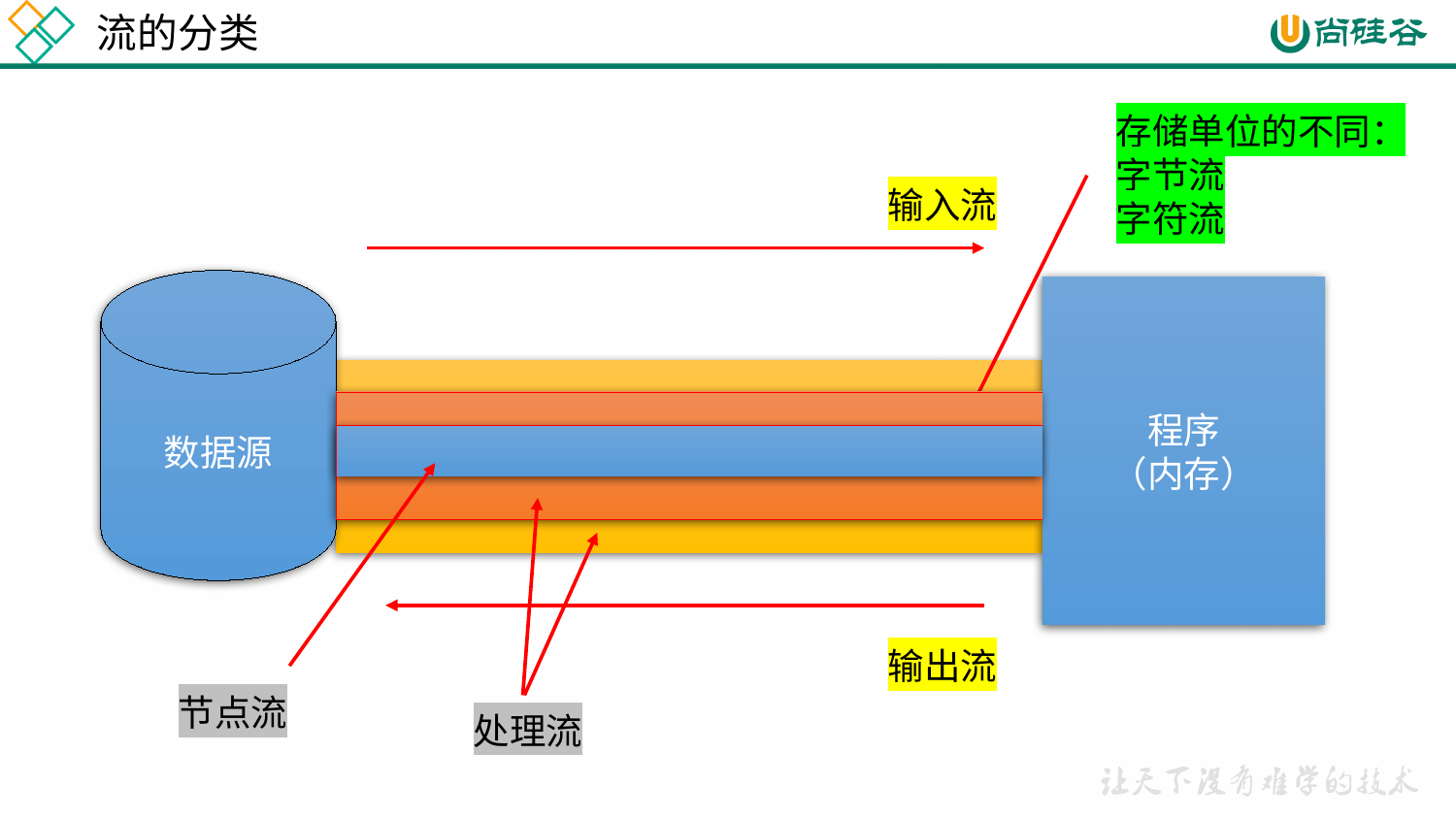

流的分类
存储单位的不同：
字节流
字符流
输入流
数据源
程序
（内存）

输出流
节点流
处理流